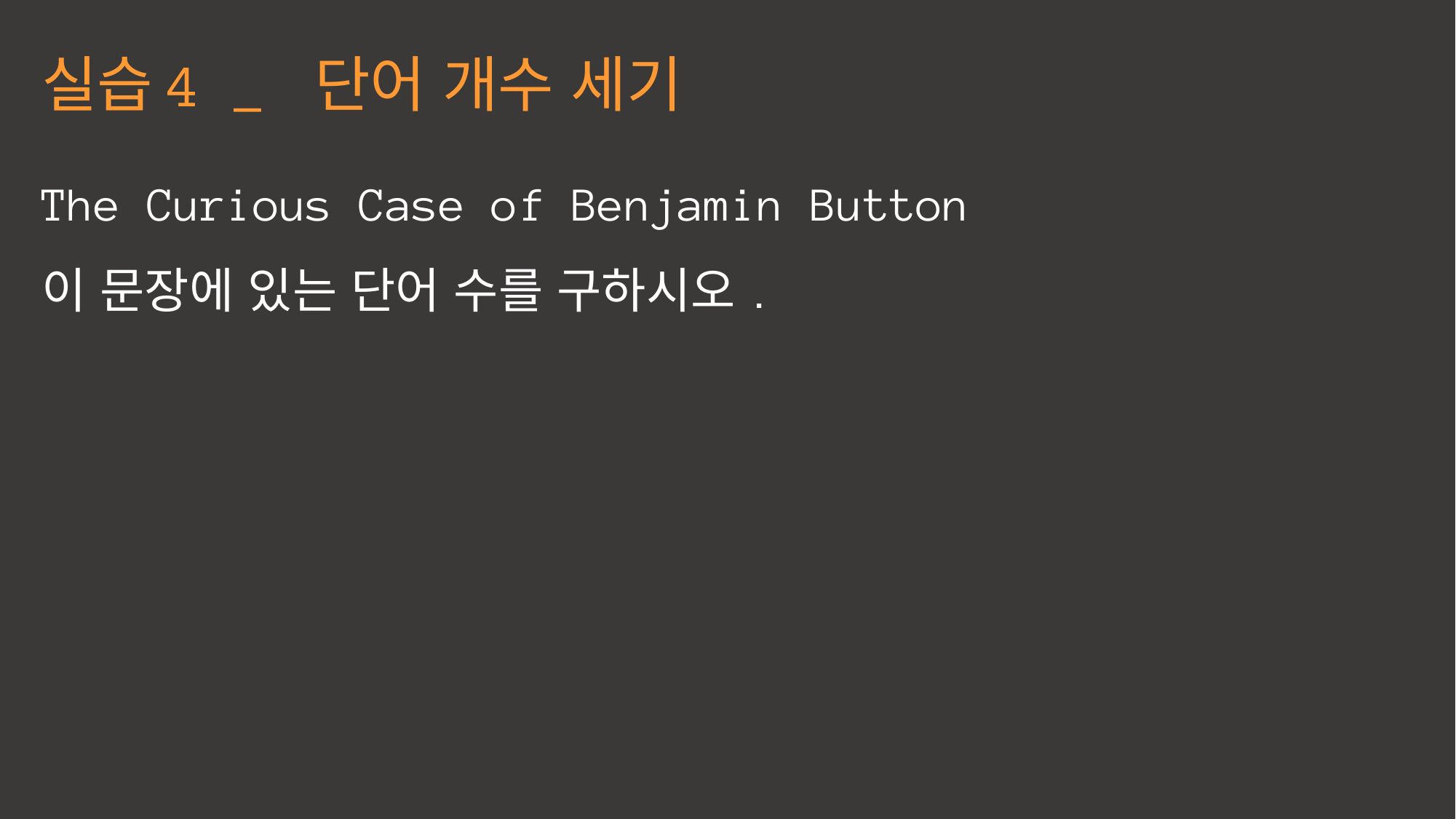

실습4 _ 단어 개수 세기
The Curious Case of Benjamin Button
이 문장에 있는 단어 수를 구하시오.